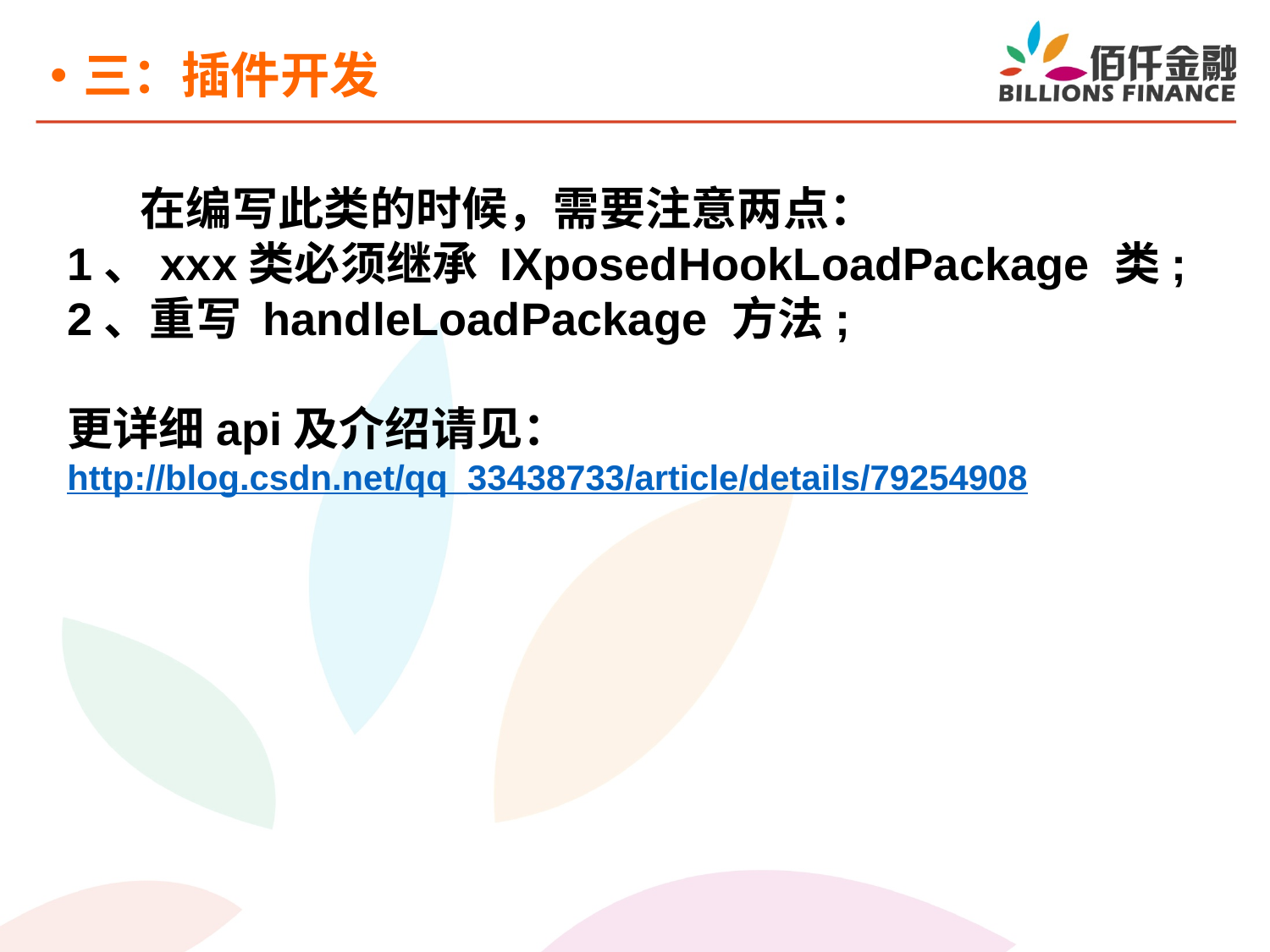

三：插件开发
      在编写此类的时候，需要注意两点：
1、xxx类必须继承 IXposedHookLoadPackage 类;
2、重写 handleLoadPackage 方法;

更详细api及介绍请见：
http://blog.csdn.net/qq_33438733/article/details/79254908